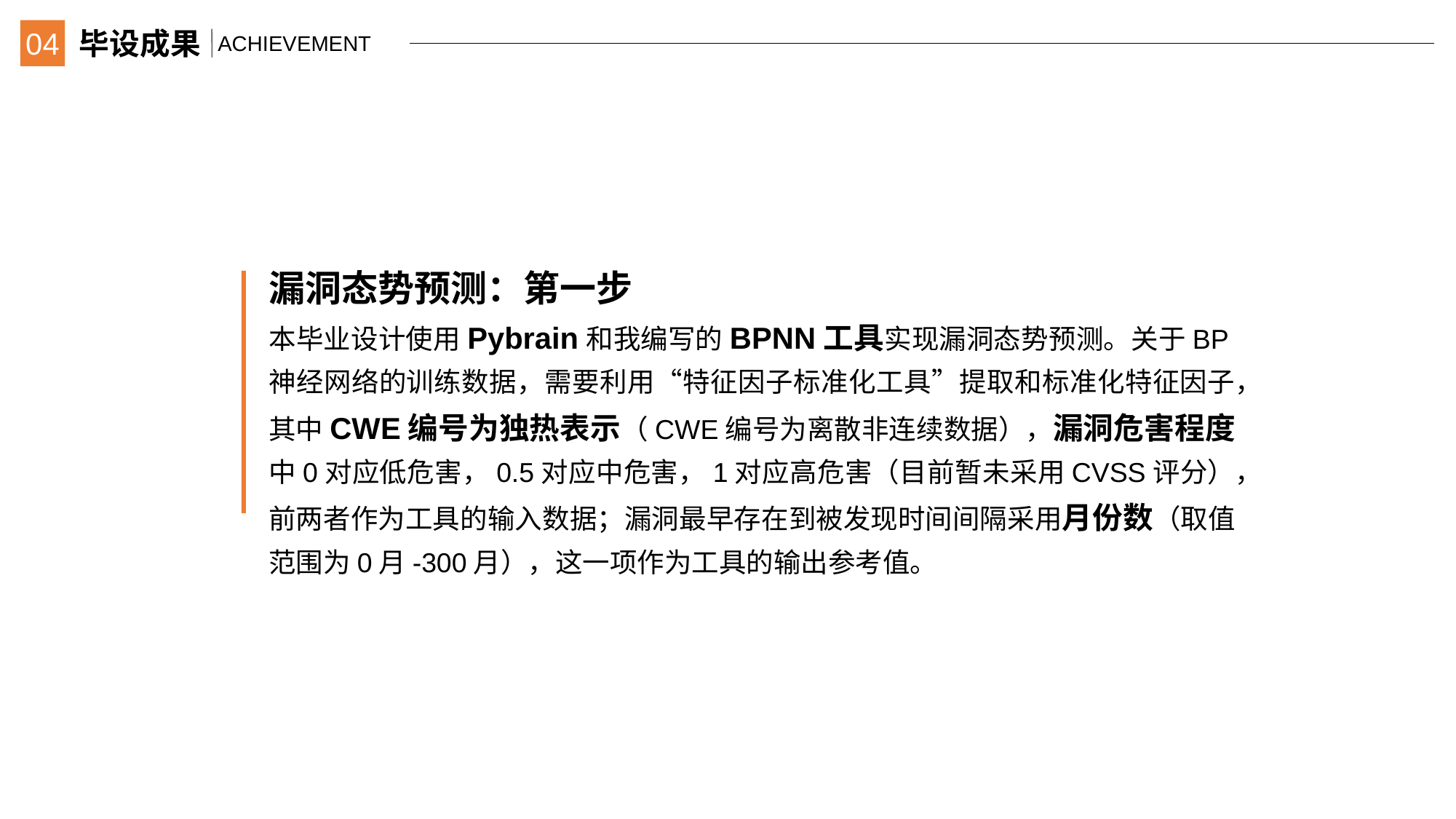

04
毕设成果

ACHIEVEMENT
漏洞态势预测：第一步

本毕业设计使用Pybrain和我编写的BPNN工具实现漏洞态势预测。关于BP神经网络的训练数据，需要利用“特征因子标准化工具”提取和标准化特征因子，其中CWE编号为独热表示（CWE编号为离散非连续数据），漏洞危害程度中0对应低危害，0.5对应中危害，1对应高危害（目前暂未采用CVSS评分），前两者作为工具的输入数据；漏洞最早存在到被发现时间间隔采用月份数（取值范围为0月-300月），这一项作为工具的输出参考值。